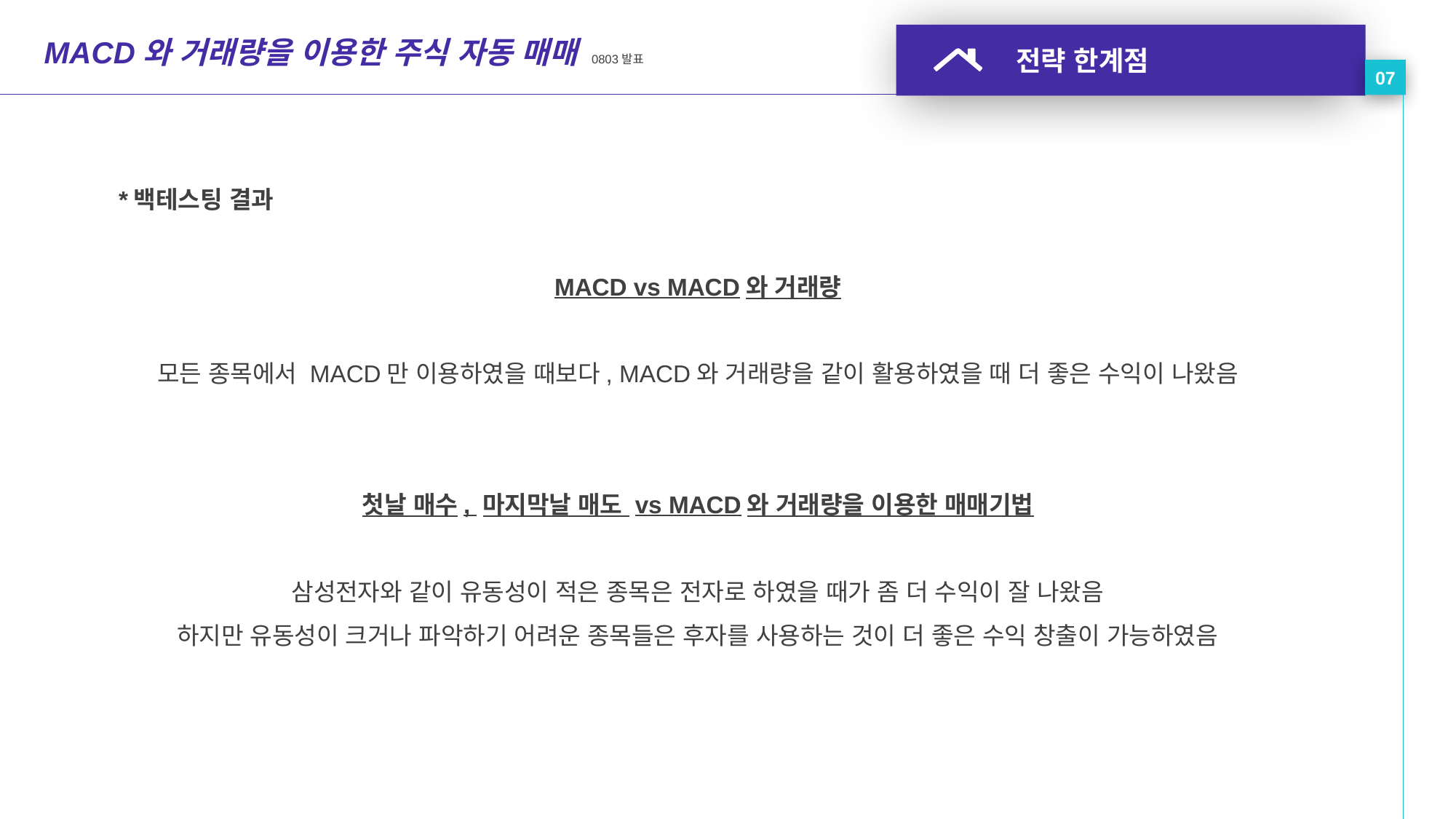

전략 한계점

07
MACD와 거래량을 이용한 주식 자동 매매  0803발표
*백테스팅 결과

MACD vs MACD와 거래량

모든 종목에서 MACD만 이용하였을 때보다, MACD와 거래량을 같이 활용하였을 때 더 좋은 수익이 나왔음

첫날 매수, 마지막날 매도 vs MACD와 거래량을 이용한 매매기법

삼성전자와 같이 유동성이 적은 종목은 전자로 하였을 때가 좀 더 수익이 잘 나왔음
하지만 유동성이 크거나 파악하기 어려운 종목들은 후자를 사용하는 것이 더 좋은 수익 창출이 가능하였음